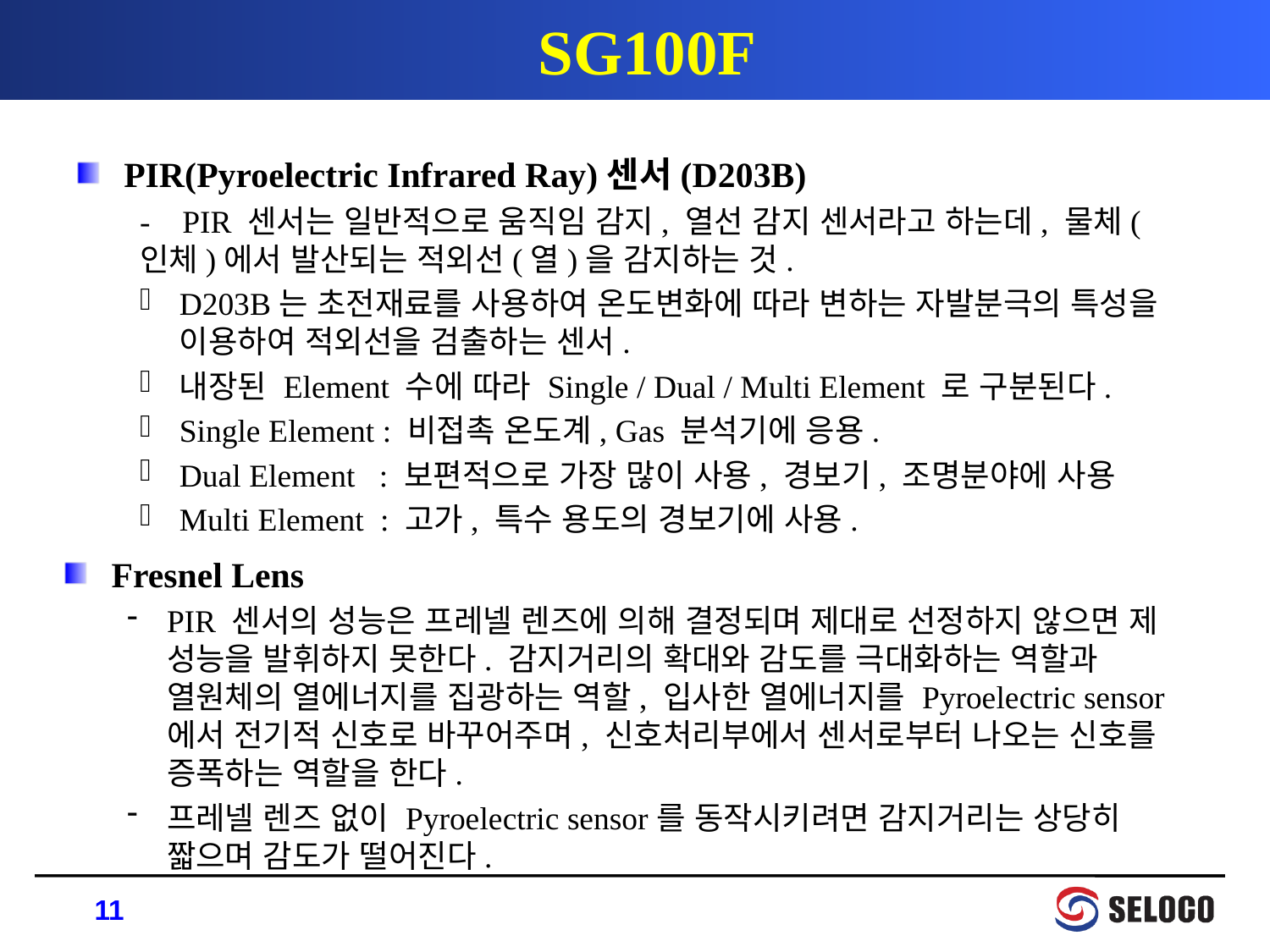

# SG100F
PIR(Pyroelectric Infrared Ray)센서(D203B)
-    PIR 센서는 일반적으로 움직임 감지, 열선 감지 센서라고 하는데, 물체(인체)에서 발산되는 적외선(열)을 감지하는 것.
D203B는 초전재료를 사용하여 온도변화에 따라 변하는 자발분극의 특성을 이용하여 적외선을 검출하는 센서.
내장된 Element 수에 따라 Single / Dual / Multi Element 로 구분된다.
Single Element : 비접촉 온도계, Gas 분석기에 응용.
Dual Element   : 보편적으로 가장 많이 사용, 경보기, 조명분야에 사용
Multi Element  : 고가, 특수 용도의 경보기에 사용.

Fresnel Lens
PIR 센서의 성능은 프레넬 렌즈에 의해 결정되며 제대로 선정하지 않으면 제 성능을 발휘하지 못한다. 감지거리의 확대와 감도를 극대화하는 역할과 열원체의 열에너지를 집광하는 역할, 입사한 열에너지를 Pyroelectric sensor에서 전기적 신호로 바꾸어주며, 신호처리부에서 센서로부터 나오는 신호를 증폭하는 역할을 한다.
프레넬 렌즈 없이 Pyroelectric sensor를 동작시키려면 감지거리는 상당히 짧으며 감도가 떨어진다.
11